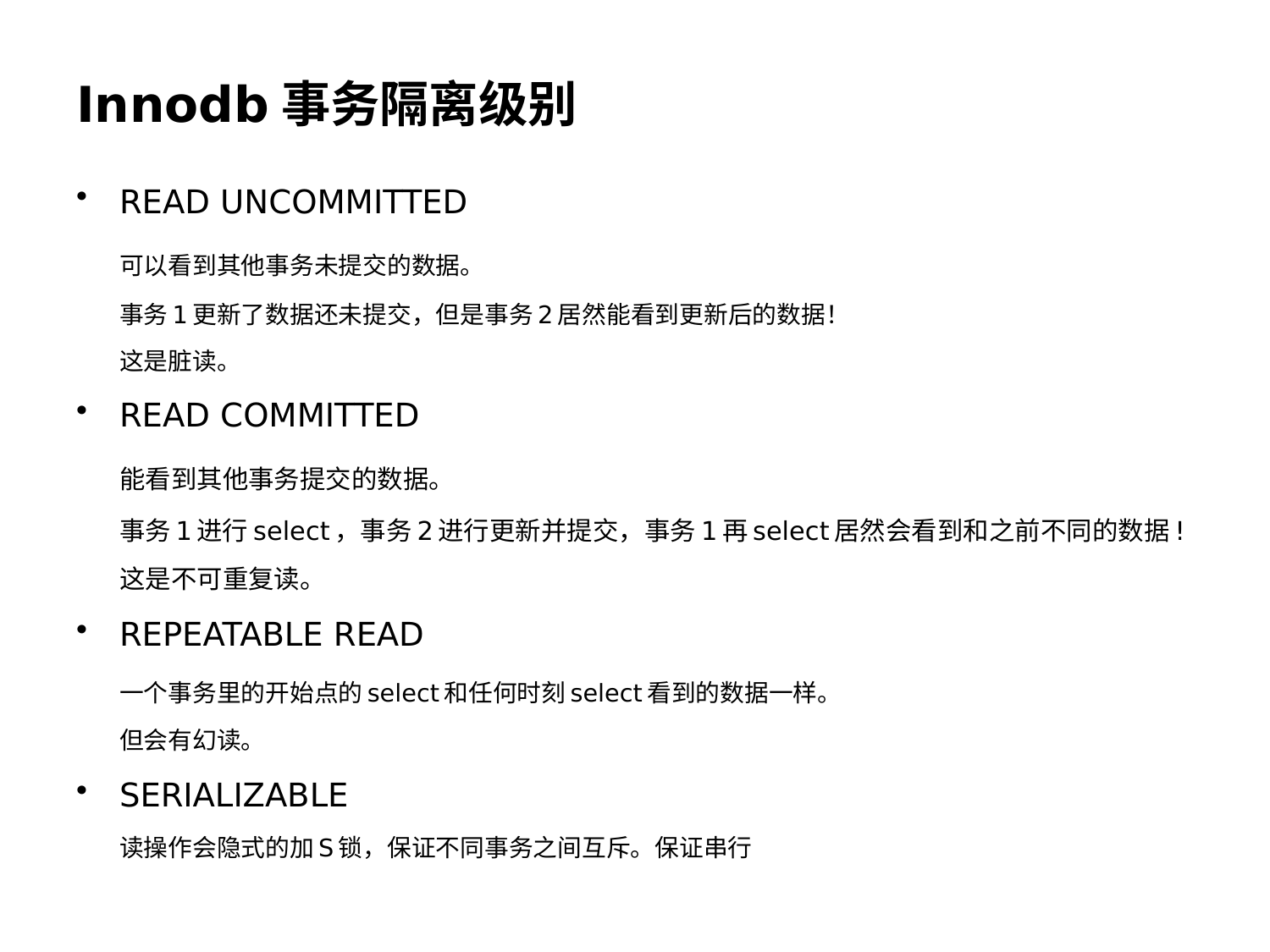

# Innodb事务隔离级别
READ UNCOMMITTED
	可以看到其他事务未提交的数据。
	事务1更新了数据还未提交，但是事务2居然能看到更新后的数据！
	这是脏读。
READ COMMITTED
	能看到其他事务提交的数据。
	事务1进行select，事务2进行更新并提交，事务1再select居然会看到和之前不同的数据!
	这是不可重复读。
REPEATABLE READ
	一个事务里的开始点的select和任何时刻select看到的数据一样。
	但会有幻读。
SERIALIZABLE
	读操作会隐式的加S锁，保证不同事务之间互斥。保证串行